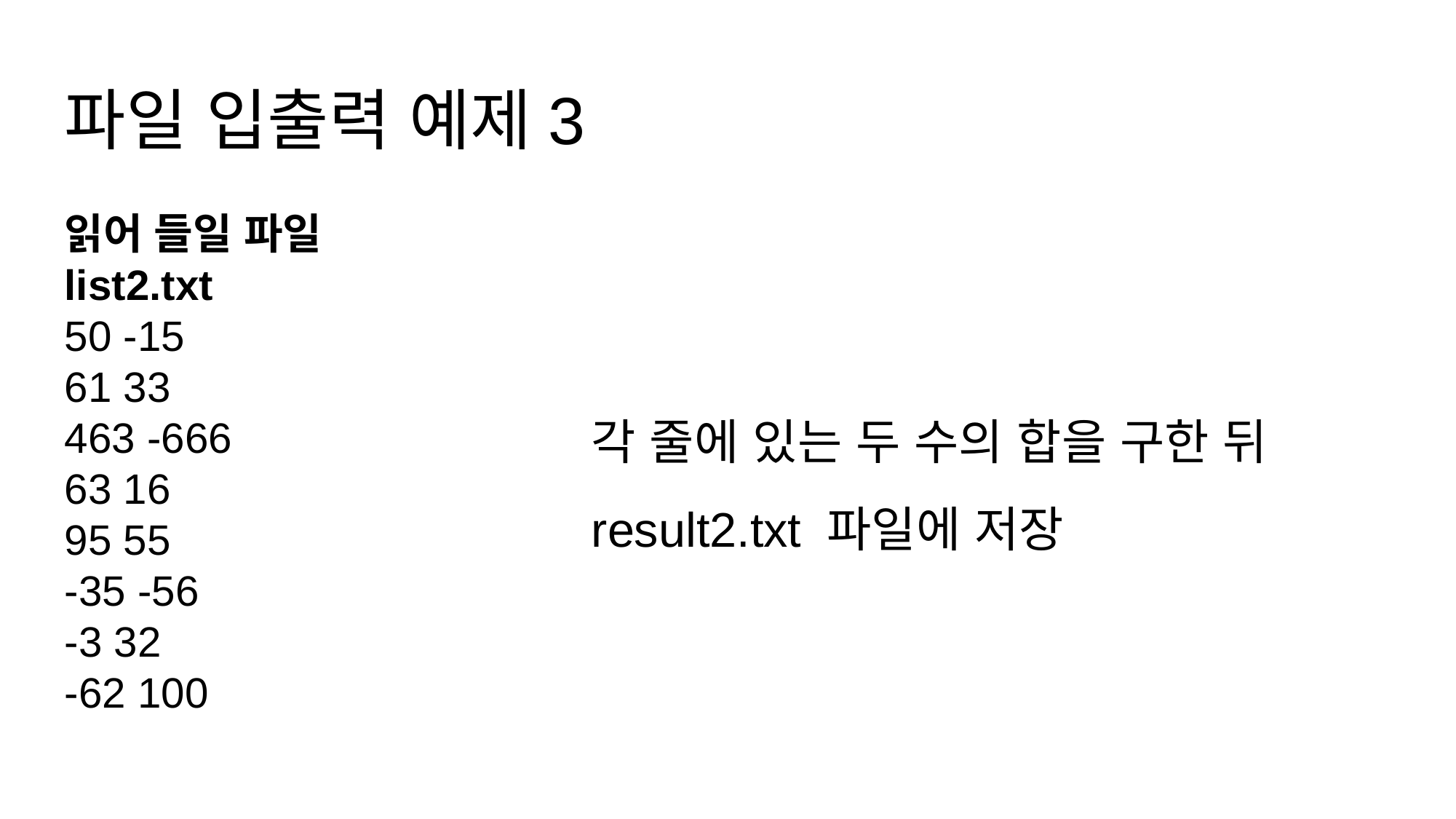

# 파일 입출력 예제3
읽어 들일 파일
list2.txt
50 -15
61 33
463 -666
63 16
95 55
-35 -56
-3 32
-62 100
각 줄에 있는 두 수의 합을 구한 뒤
result2.txt 파일에 저장